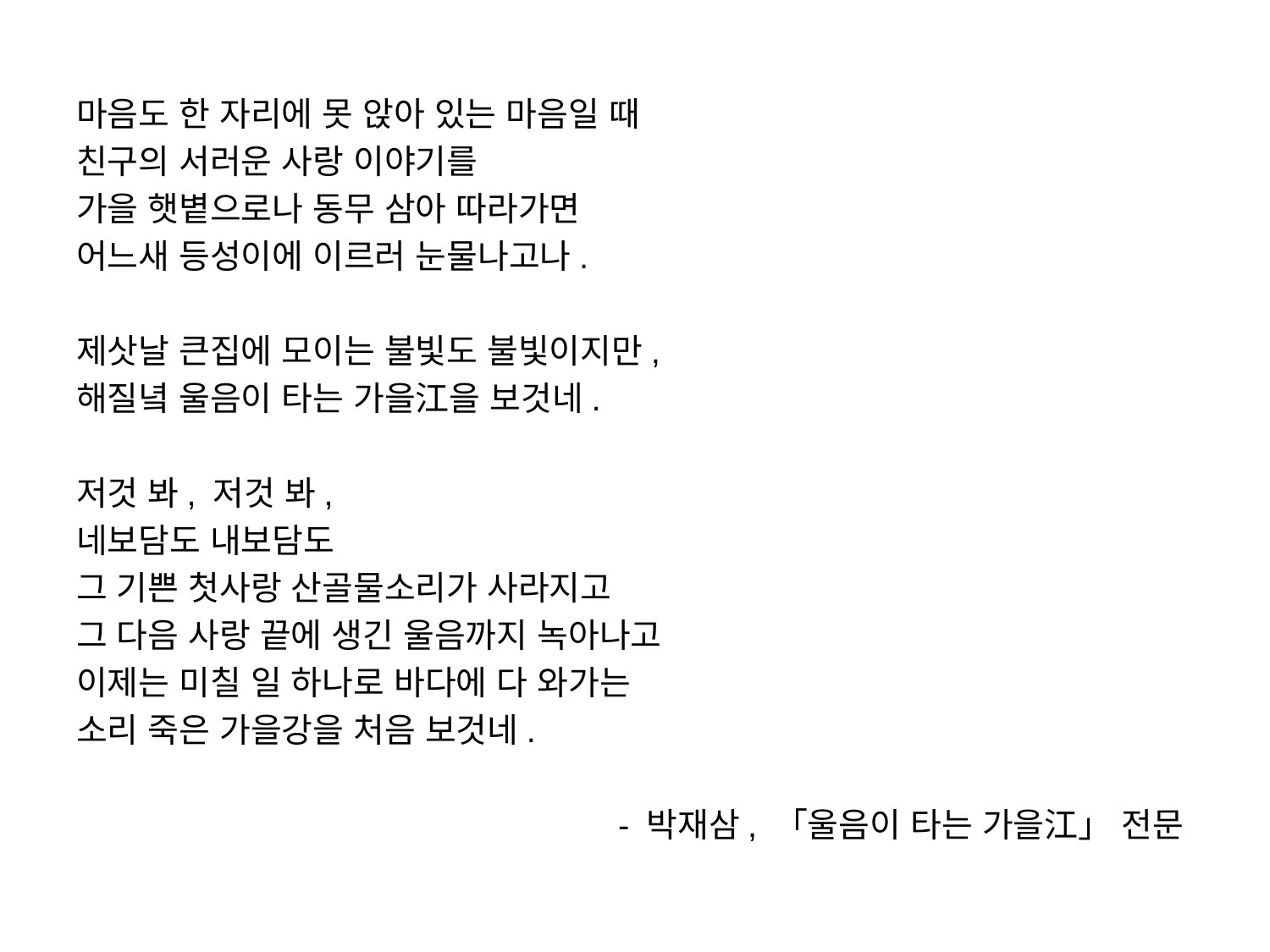

마음도 한 자리에 못 앉아 있는 마음일 때
친구의 서러운 사랑 이야기를
가을 햇볕으로나 동무 삼아 따라가면
어느새 등성이에 이르러 눈물나고나.

제삿날 큰집에 모이는 불빛도 불빛이지만,
해질녘 울음이 타는 가을江을 보것네.

저것 봐, 저것 봐,
네보담도 내보담도
그 기쁜 첫사랑 산골물소리가 사라지고
그 다음 사랑 끝에 생긴 울음까지 녹아나고
이제는 미칠 일 하나로 바다에 다 와가는
소리 죽은 가을강을 처음 보것네.

- 박재삼, 「울음이 타는 가을江」 전문